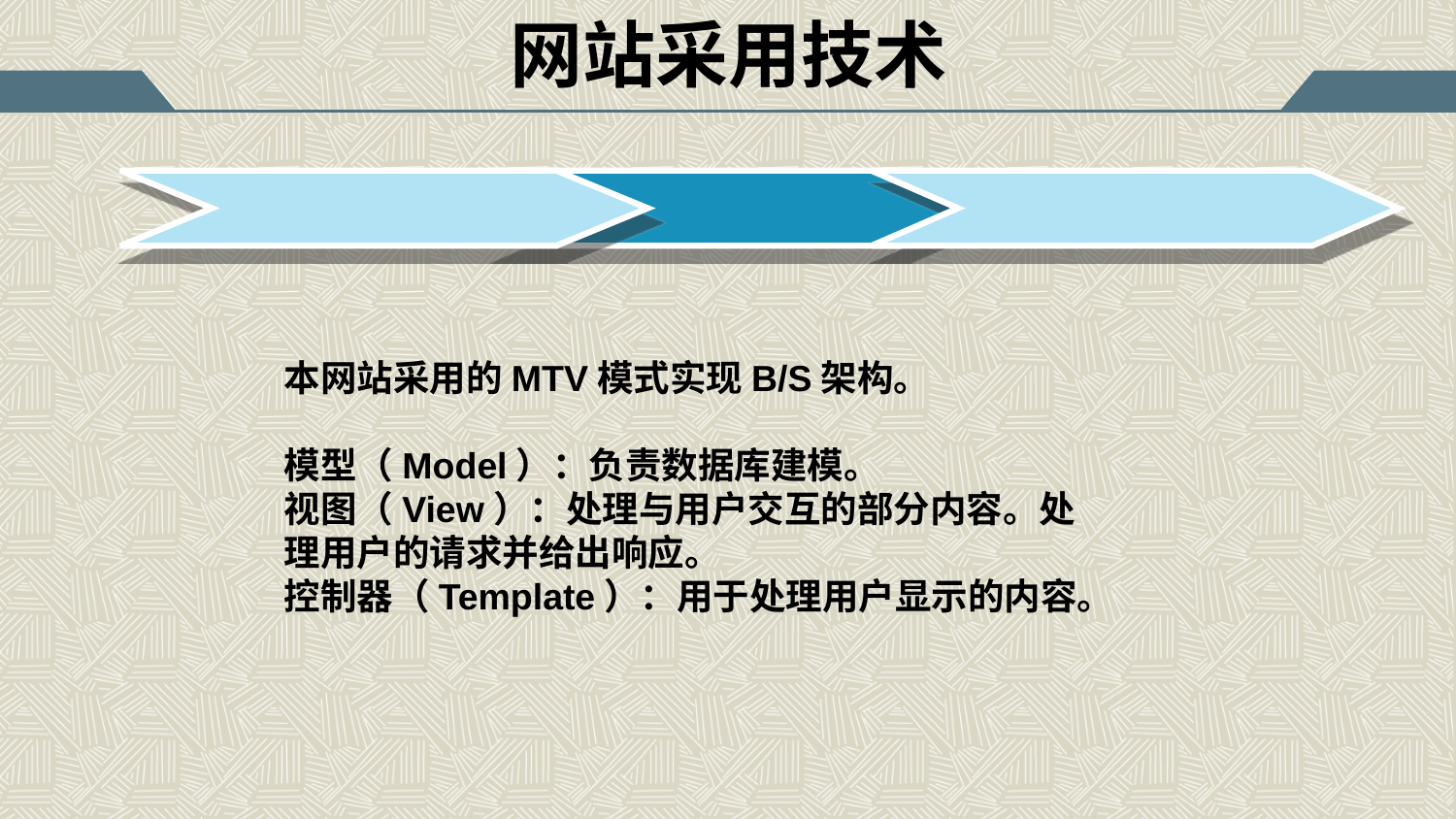

# 网站采用技术

本网站采用的MTV模式实现B/S架构。

模型（Model）：负责数据库建模。
视图（View）：处理与用户交互的部分内容。处理用户的请求并给出响应。
控制器（Template）：用于处理用户显示的内容。